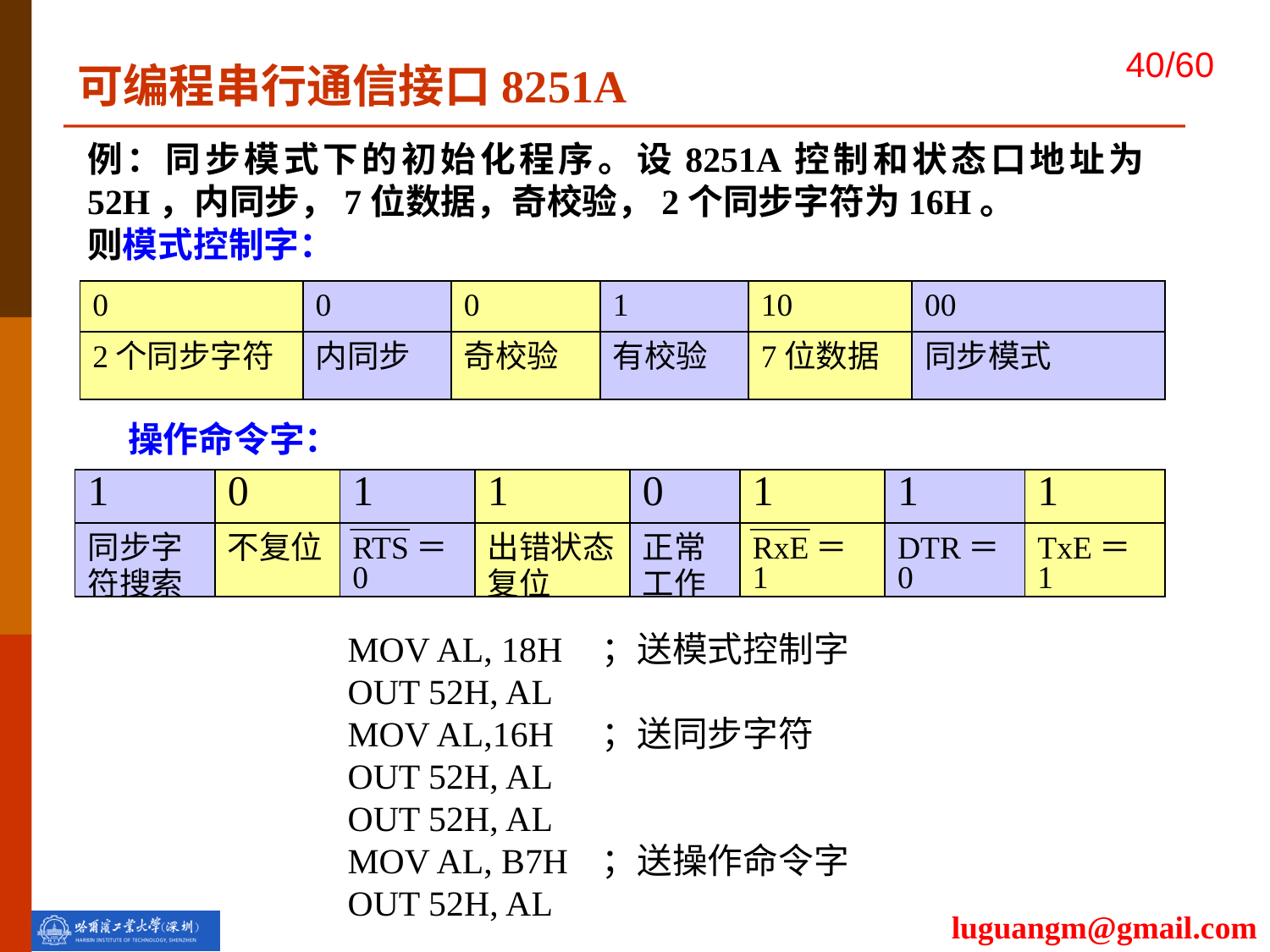

可编程串行通信接口8251A
例：同步模式下的初始化程序。设8251A控制和状态口地址为52H，内同步，7位数据，奇校验，2个同步字符为16H。
则模式控制字：
| 0 | 0 | 0 | 1 | 10 | 00 |
| --- | --- | --- | --- | --- | --- |
| 2个同步字符 | 内同步 | 奇校验 | 有校验 | 7位数据 | 同步模式 |
操作命令字：
| 1 | 0 | 1 | 1 | 0 | 1 | 1 | 1 |
| --- | --- | --- | --- | --- | --- | --- | --- |
| 同步字符搜索 | 不复位 | RTS＝0 | 出错状态复位 | 正常工作 | RxE＝1 | DTR＝0 | TxE＝1 |

MOV AL, 18H	；送模式控制字
OUT 52H, AL
MOV AL,16H	；送同步字符
OUT 52H, AL
OUT 52H, AL
MOV AL, B7H	；送操作命令字
OUT 52H, AL